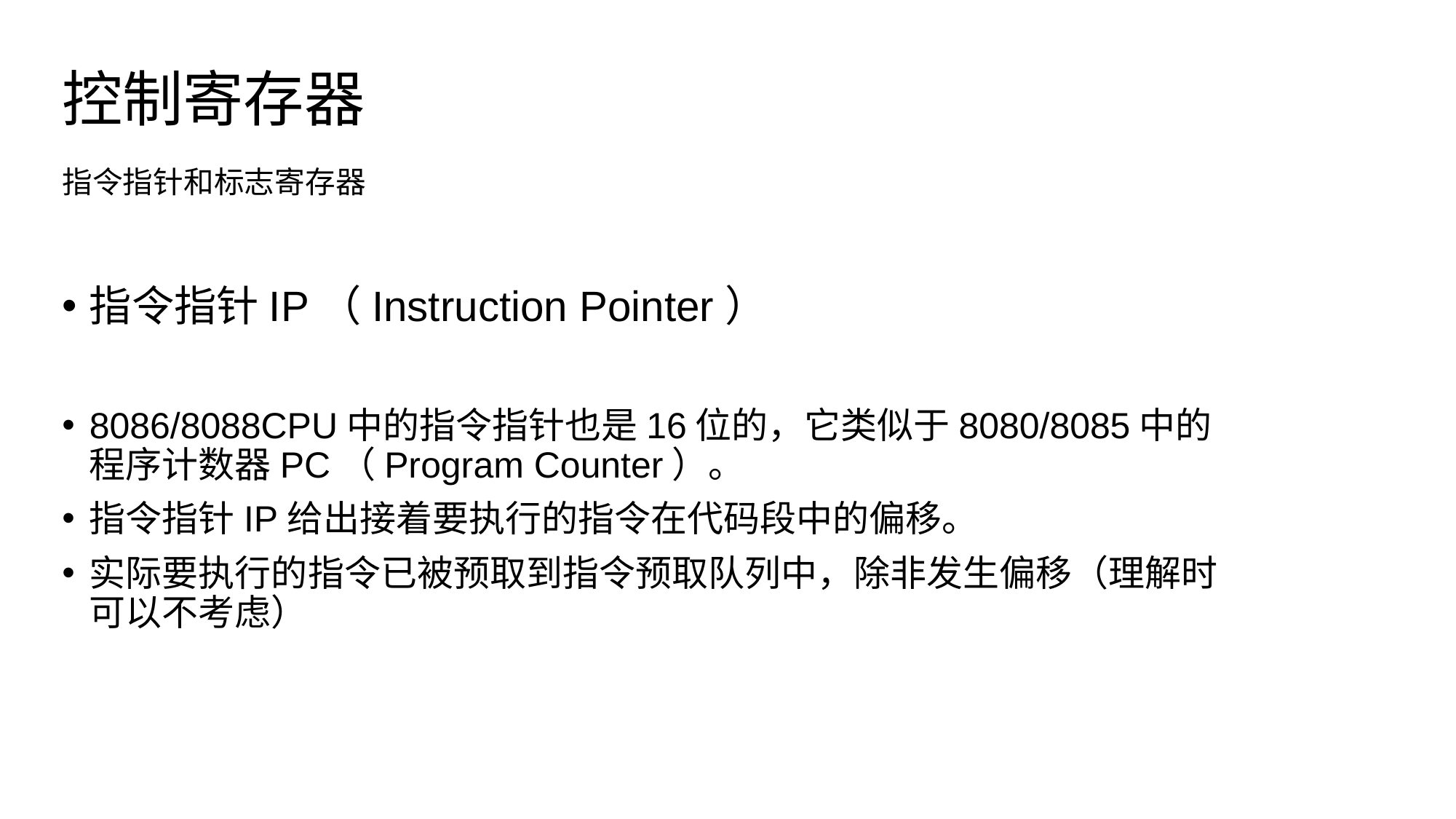

# 控制寄存器 指令指针和标志寄存器
指令指针IP（Instruction Pointer）

8086/8088CPU中的指令指针也是16位的，它类似于8080/8085中的程序计数器PC（Program Counter）。
指令指针IP给出接着要执行的指令在代码段中的偏移。
实际要执行的指令已被预取到指令预取队列中，除非发生偏移（理解时可以不考虑）